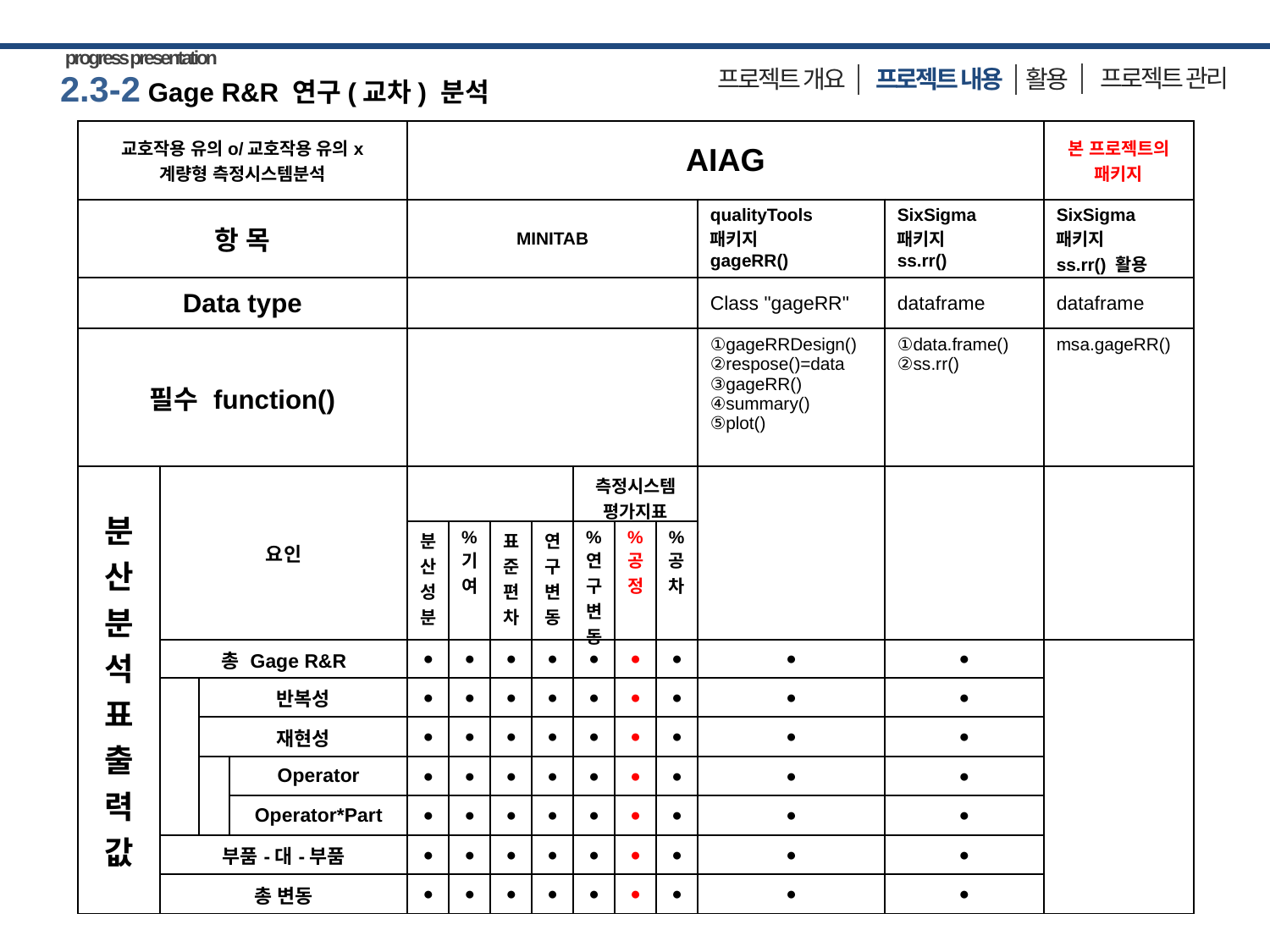

progress presentation
프로젝트 관리
활용
 프로젝트 내용
프로젝트 개요

2.3-2 Gage R&R 연구(교차) 분석

| 교호작용 유의o/교호작용 유의x 계량형 측정시스템분석 |  |  |  | AIAG |  |  |  |  |  |  |  |  | 본 프로젝트의 패키지 |
| --- | --- | --- | --- | --- | --- | --- | --- | --- | --- | --- | --- | --- | --- |
| 항 목 |  |  |  | MINITAB |  |  |  |  |  |  | qualityTools 패키지 gageRR() | SixSigma 패키지 ss.rr() | SixSigma 패키지 ss.rr() 활용 |
| Data type |  |  |  |  |  |  |  |  |  |  | Class "gageRR" | dataframe | dataframe |
| 필수 function() |  |  |  |  |  |  |  |  |  |  | ①gageRRDesign() ②respose()=data ③gageRR() ④summary() ⑤plot() | ①data.frame() ②ss.rr() | msa.gageRR() |
| 분산분석표출력값 | 요인 |  |  |  |  |  |  | 측정시스템 평가지표 |  |  |  |  |  |
|  |  |  |  | 분산성분 | %기여 | 표준편차 | 연구변동 | %연구변동 | %공정 | %공차 |  |  |  |
|  | 총 Gage R&R |  |  | ● | ● | ● | ● | ● | ● | ● | ● | ● |  |
|  |  | 반복성 |  | ● | ● | ● | ● | ● | ● | ● | ● | ● |  |
|  |  | 재현성 |  | ● | ● | ● | ● | ● | ● | ● | ● | ● |  |
|  |  |  | Operator | ● | ● | ● | ● | ● | ● | ● | ● | ● |  |
|  |  |  | Operator\*Part | ● | ● | ● | ● | ● | ● | ● | ● | ● |  |
|  | 부품-대-부품 |  |  | ● | ● | ● | ● | ● | ● | ● | ● | ● |  |
|  | 총 변동 |  |  | ● | ● | ● | ● | ● | ● | ● | ● | ● |  |